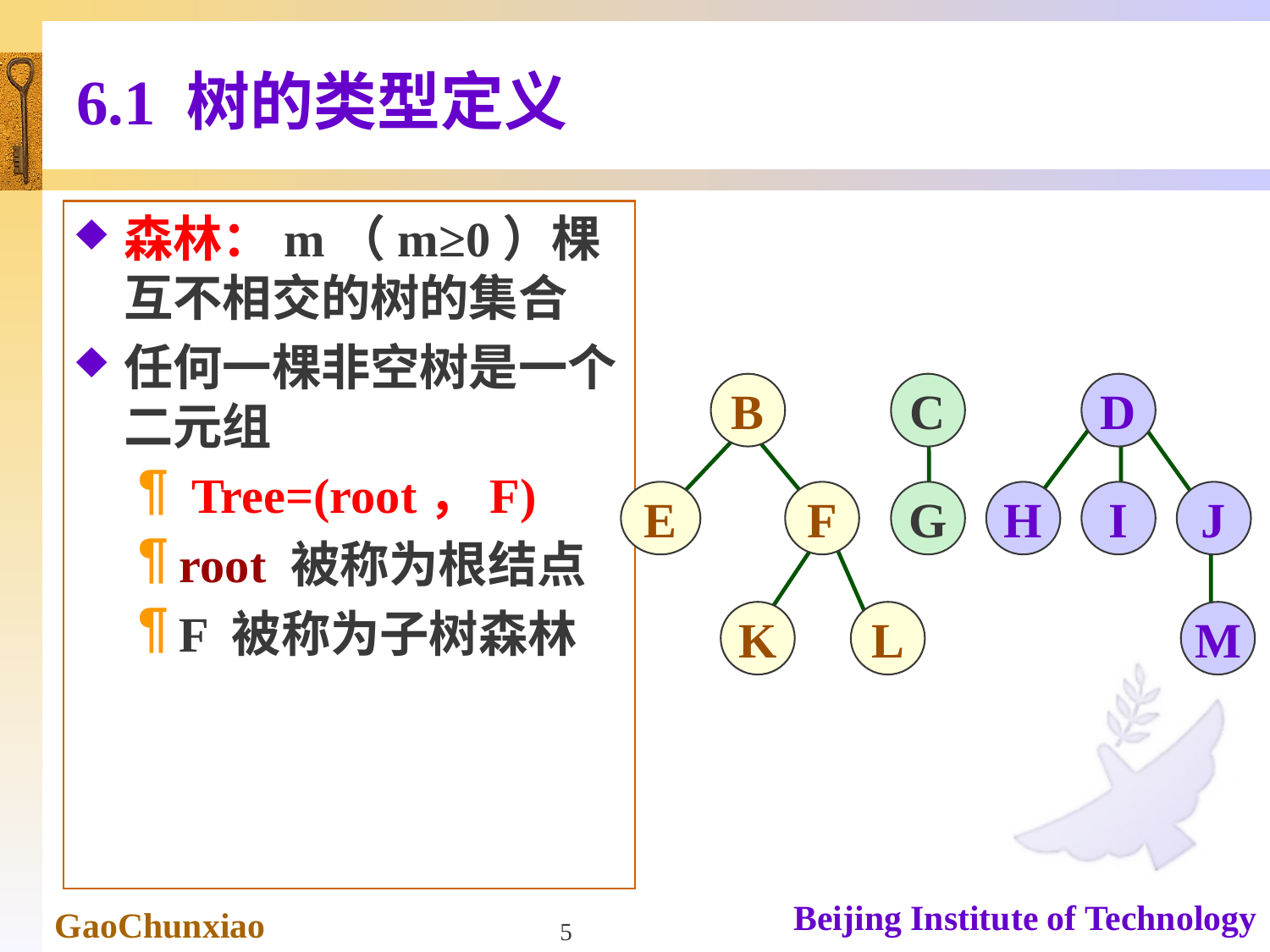

# 6.1 树的类型定义
森林：m（m≥0）棵互不相交的树的集合
任何一棵非空树是一个二元组
 Tree=(root，F)
root 被称为根结点
F 被称为子树森林
B
C
D

E
F
G
H
I
J

K
L
M
5